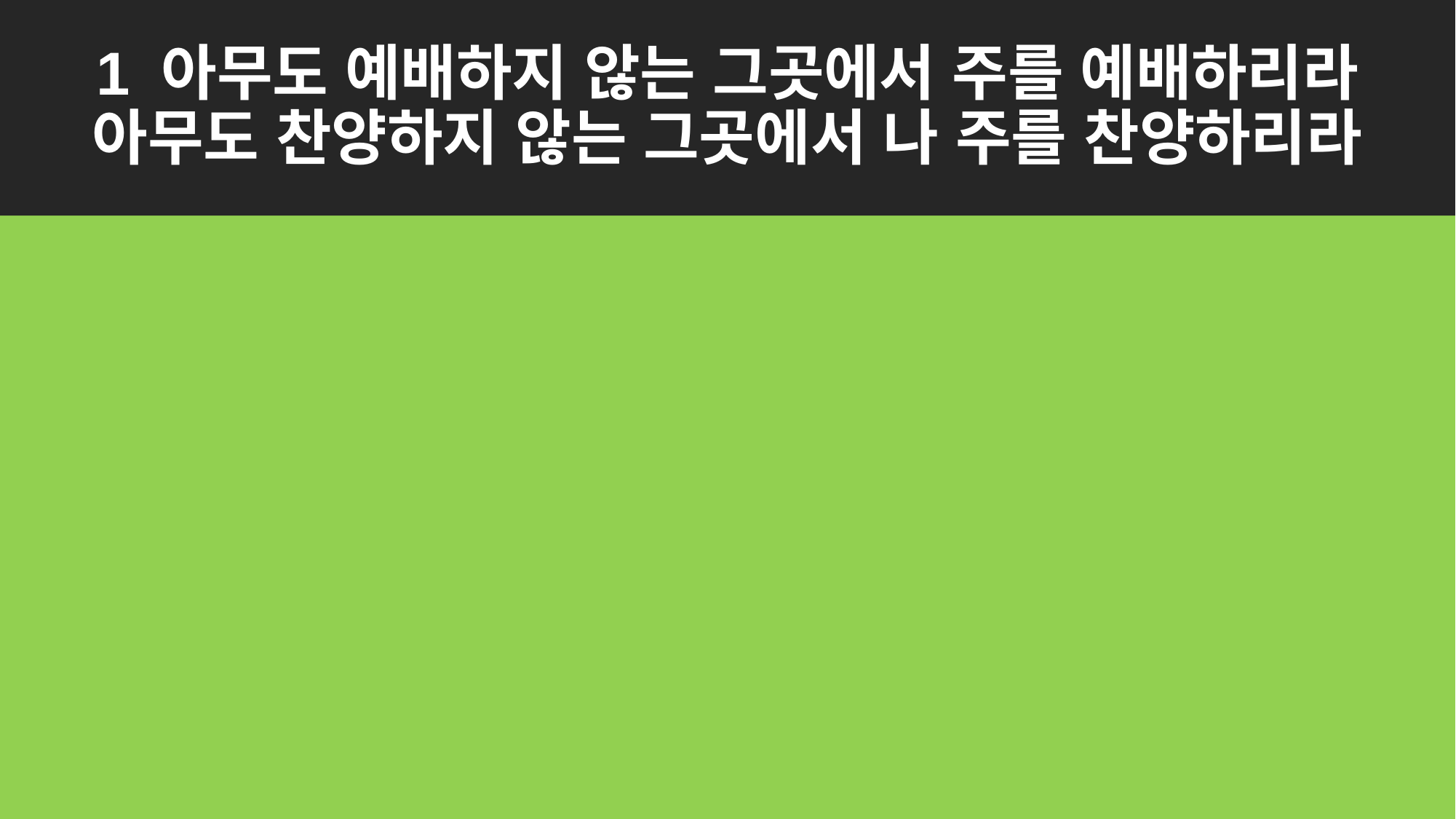

# ​1 아무도 예배하지 않는 그곳에서 주를 예배하리라
아무도 찬양하지 않는 그곳에서 나 주를 찬양하리라